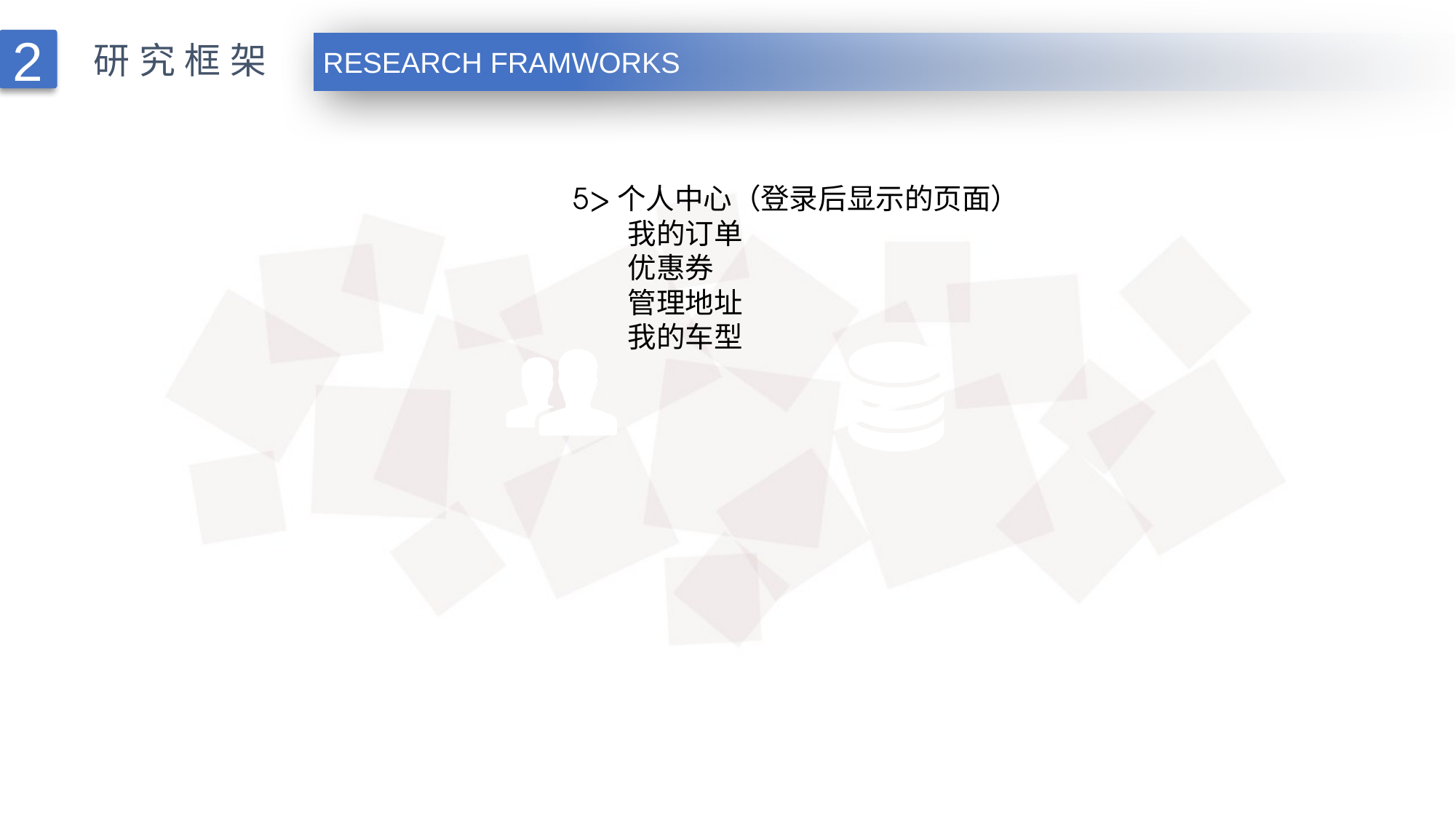

2
研究框架

RESEARCH FRAMWORKS
5>个人中心（登录后显示的页面）
我的订单
优惠券
管理地址
我的车型